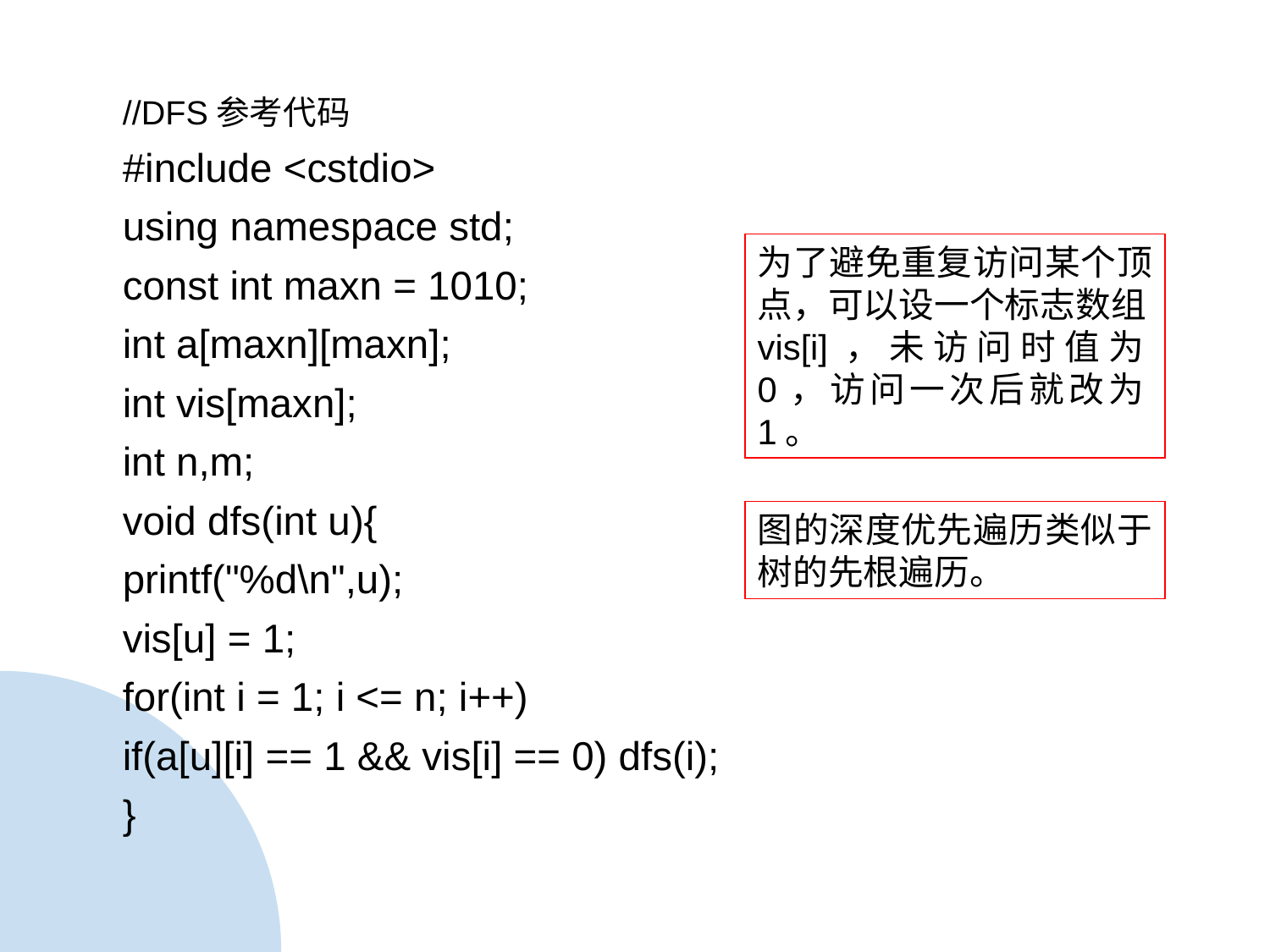

//DFS参考代码
#include <cstdio>
using namespace std;
const int maxn = 1010;
int a[maxn][maxn];
int vis[maxn];
int n,m;
void dfs(int u){
	printf("%d\n",u);
	vis[u] = 1;
	for(int i = 1; i <= n; i++)
		if(a[u][i] == 1 && vis[i] == 0) dfs(i);
}
为了避免重复访问某个顶点，可以设一个标志数组vis[i]，未访问时值为0，访问一次后就改为1。
图的深度优先遍历类似于树的先根遍历。